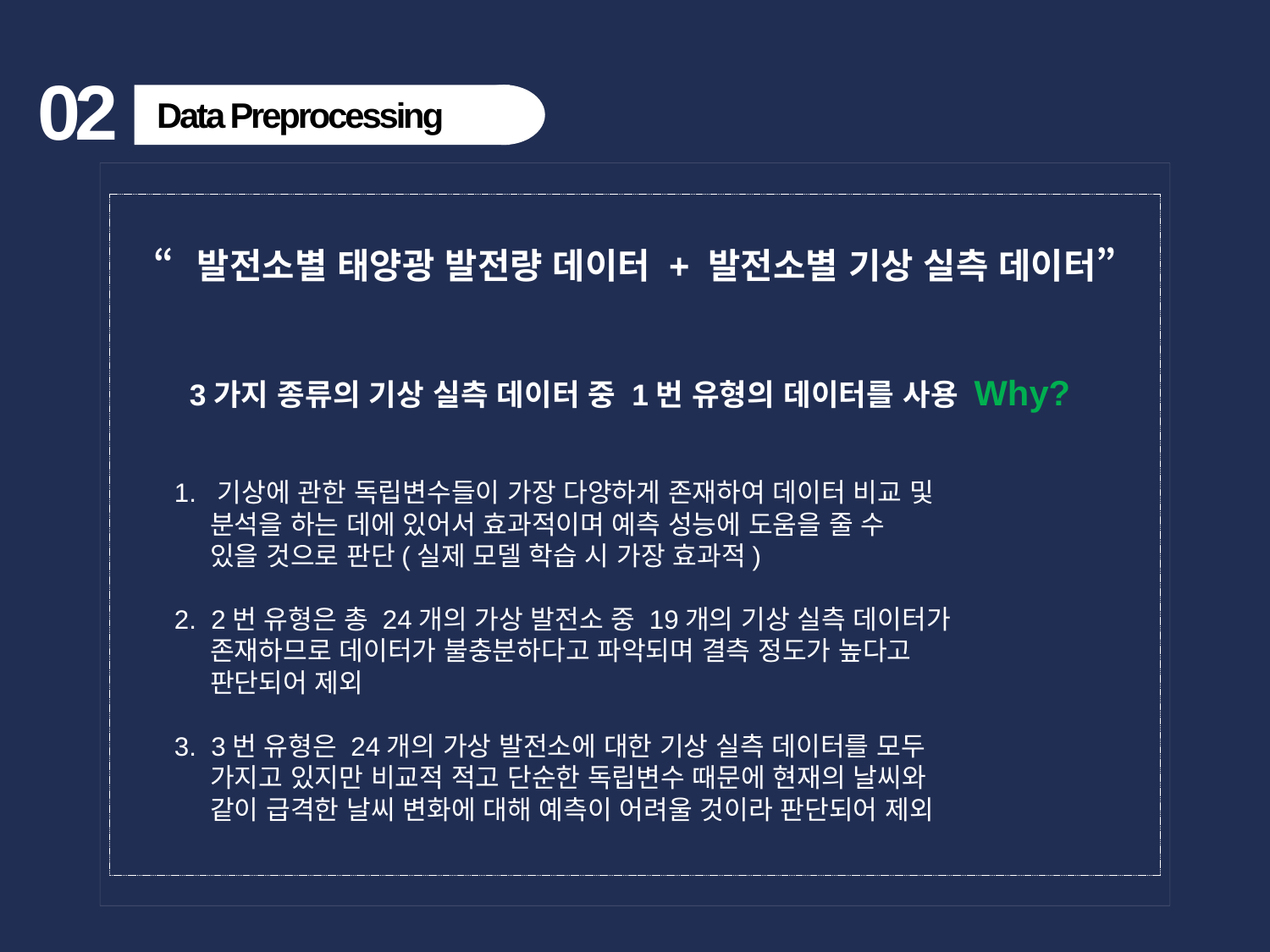

02

Data Preprocessing

“발전소별 태양광 발전량 데이터 + 발전소별 기상 실측 데이터”

3가지 종류의 기상 실측 데이터 중 1번 유형의 데이터를 사용 Why?

       1.  기상에 관한 독립변수들이 가장 다양하게 존재하여 데이터 비교 및
           분석을 하는 데에 있어서 효과적이며 예측 성능에 도움을 줄 수
           있을 것으로 판단(실제 모델 학습 시 가장 효과적)

       2.  2번 유형은 총 24개의 가상 발전소 중 19개의 기상 실측 데이터가
           존재하므로 데이터가 불충분하다고 파악되며 결측 정도가 높다고
           판단되어 제외

       3.  3번 유형은 24개의 가상 발전소에 대한 기상 실측 데이터를 모두
           가지고 있지만 비교적 적고 단순한 독립변수 때문에 현재의 날씨와
           같이 급격한 날씨 변화에 대해 예측이 어려울 것이라 판단되어 제외